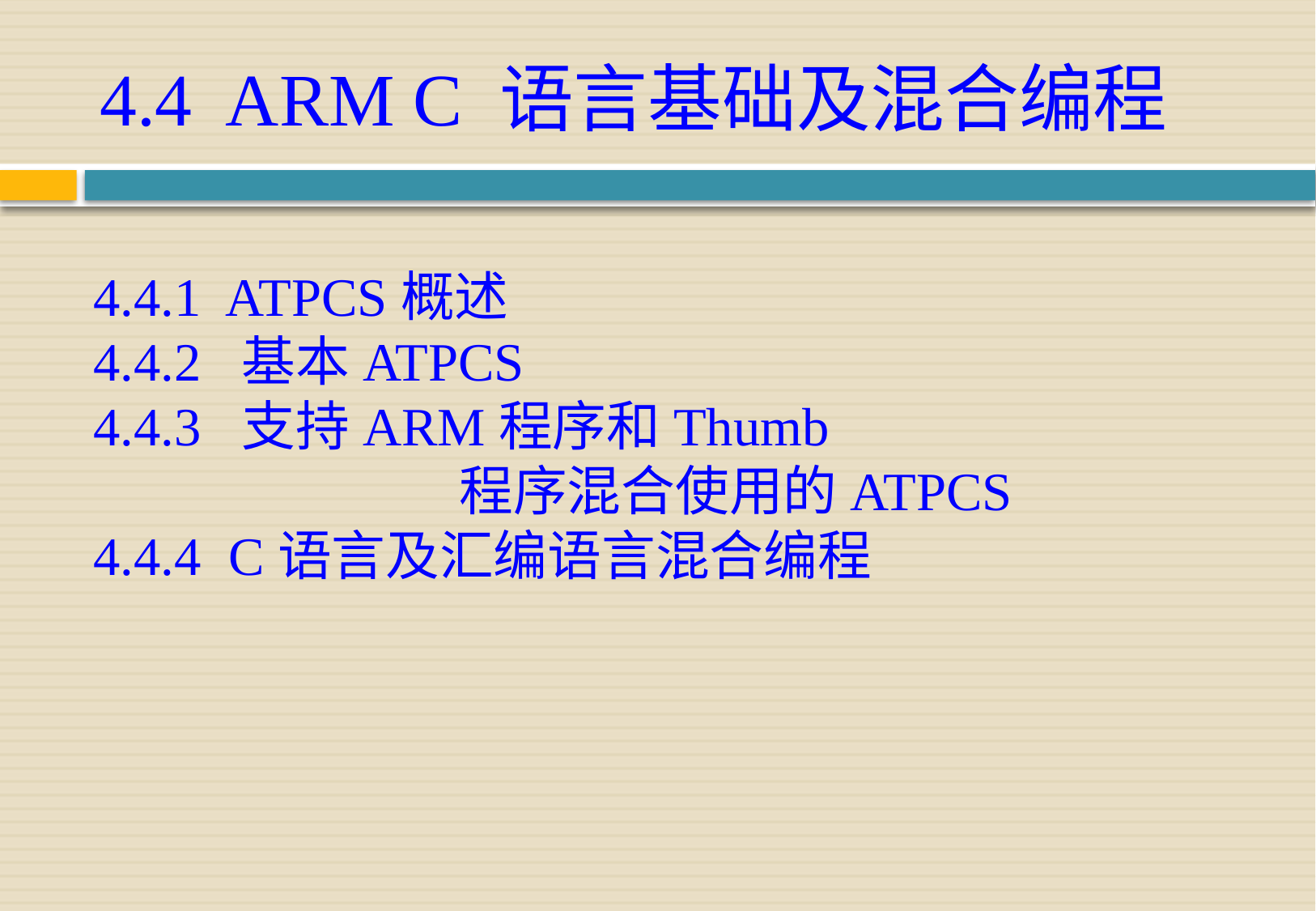

# 4.4  ARM C 语言基础及混合编程
4.4.1  ATPCS概述
4.4.2  基本ATPCS
4.4.3  支持ARM程序和Thumb
	                      程序混合使用的ATPCS
4.4.4  C语言及汇编语言混合编程